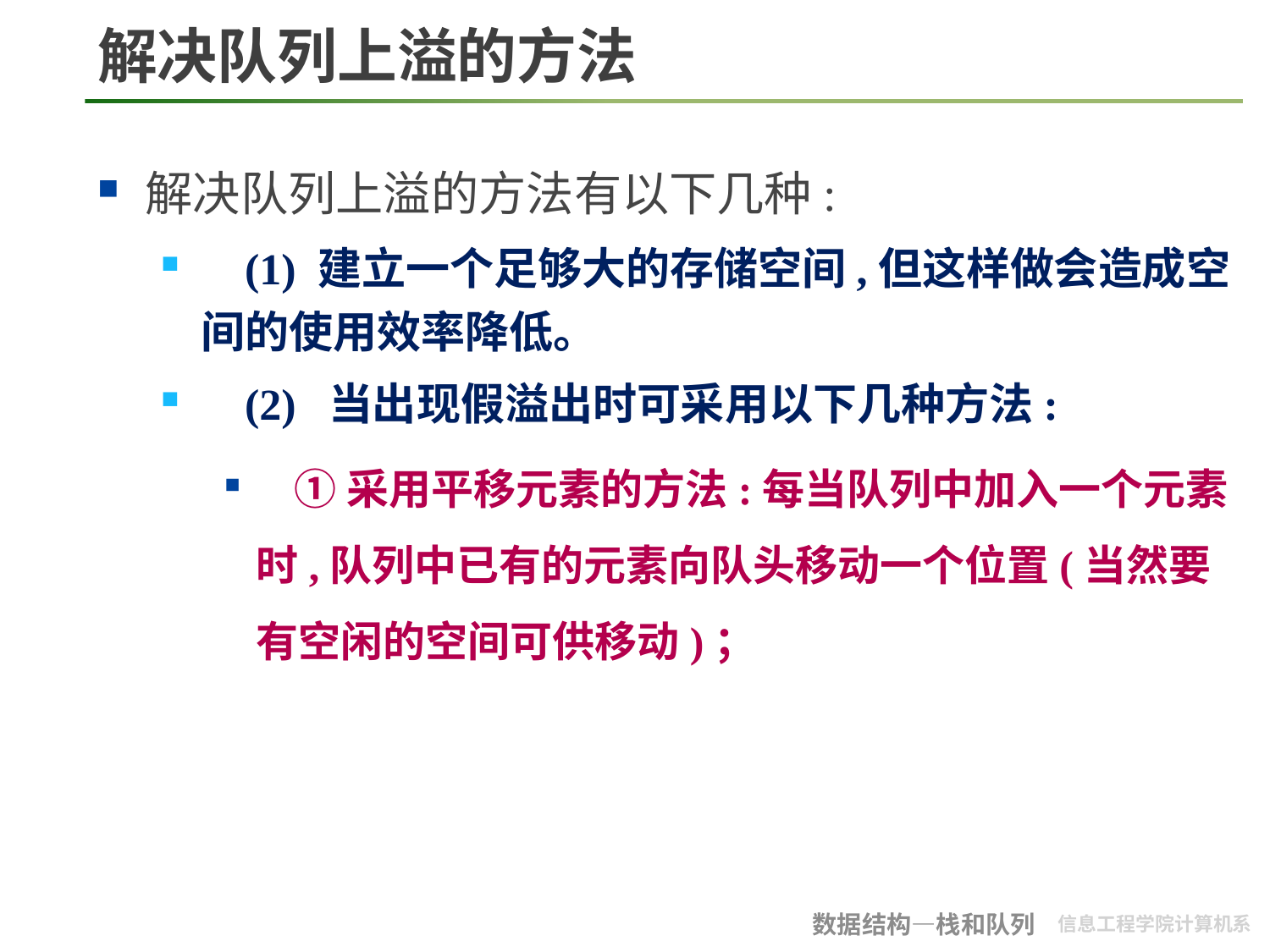

# 解决队列上溢的方法
解决队列上溢的方法有以下几种:
    (1) 建立一个足够大的存储空间,但这样做会造成空间的使用效率降低。
    (2)  当出现假溢出时可采用以下几种方法:
    ①采用平移元素的方法:每当队列中加入一个元素时,队列中已有的元素向队头移动一个位置(当然要有空闲的空间可供移动)；